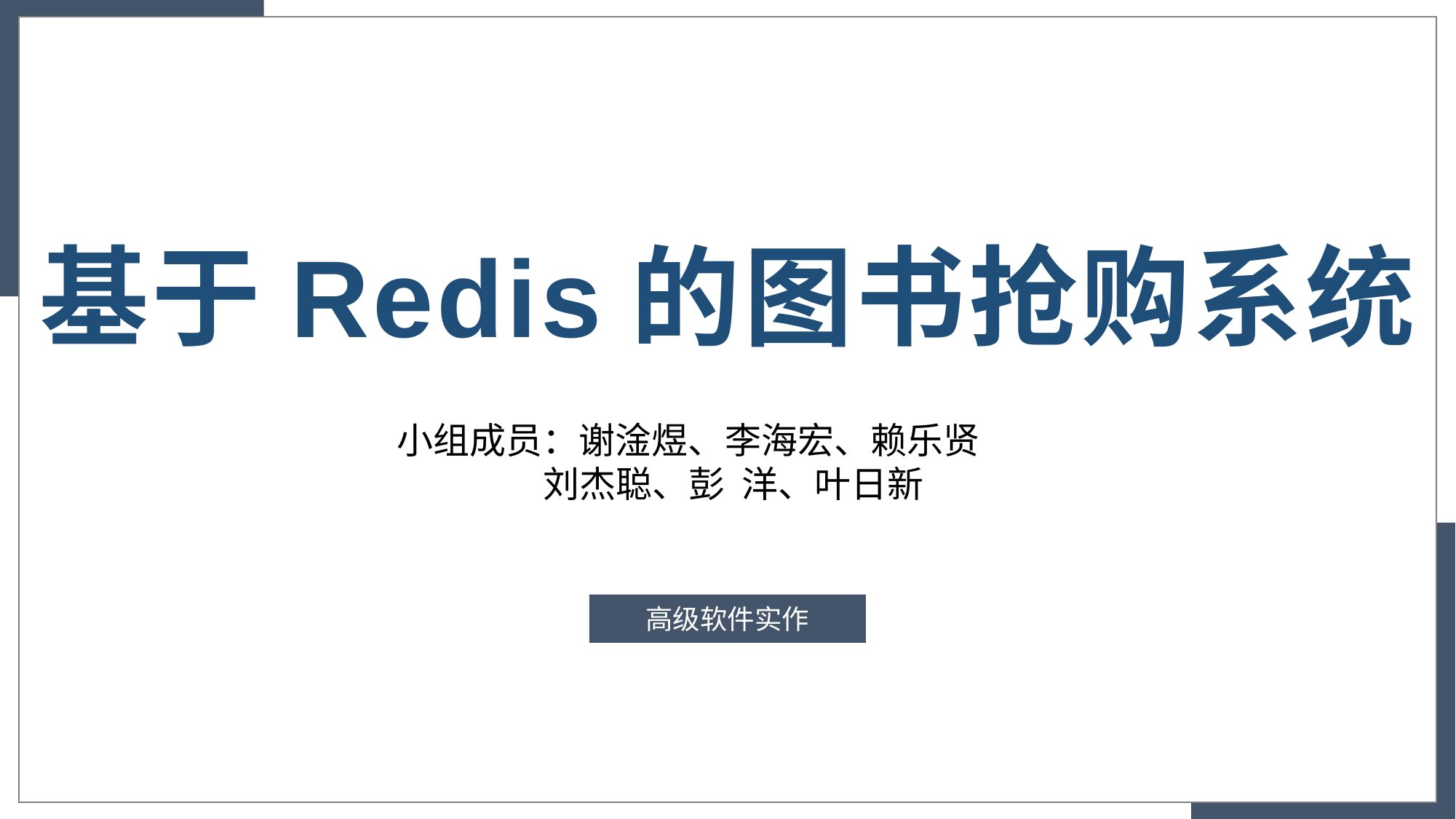

基于Redis的图书抢购系统
小组成员：谢淦煜、李海宏、赖乐贤
          刘杰聪、彭  洋、叶日新
高级软件实作